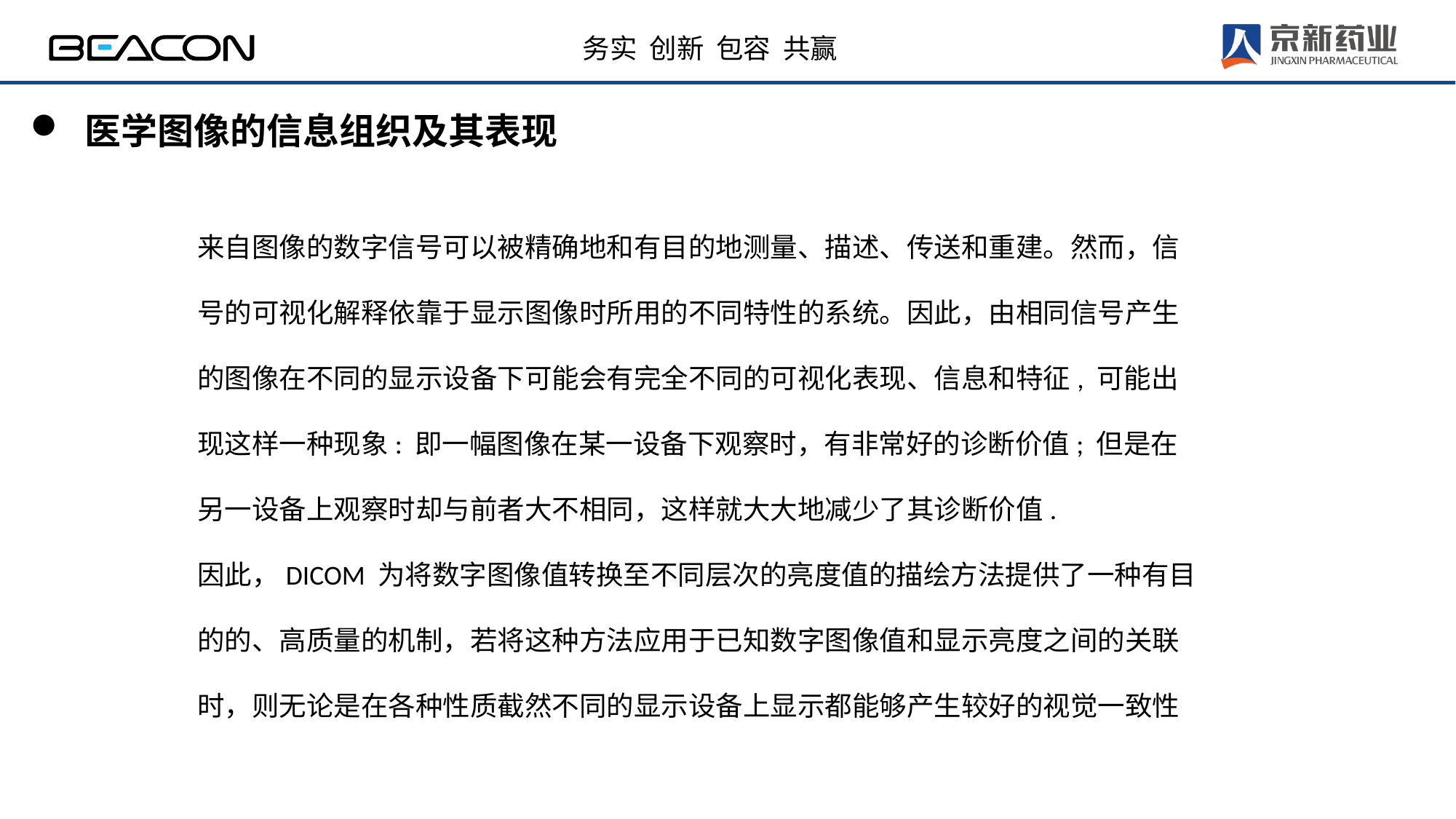

医学图像的信息组织及其表现
来自图像的数字信号可以被精确地和有目的地测量、描述、传送和重建。然而，信号的可视化解释依靠于显示图像时所用的不同特性的系统。因此，由相同信号产生的图像在不同的显示设备下可能会有完全不同的可视化表现、信息和特征, 可能出现这样一种现象: 即一幅图像在某一设备下观察时，有非常好的诊断价值; 但是在另一设备上观察时却与前者大不相同，这样就大大地减少了其诊断价值.
因此，DICOM 为将数字图像值转换至不同层次的亮度值的描绘方法提供了一种有目的的、高质量的机制，若将这种方法应用于已知数字图像值和显示亮度之间的关联时，则无论是在各种性质截然不同的显示设备上显示都能够产生较好的视觉一致性